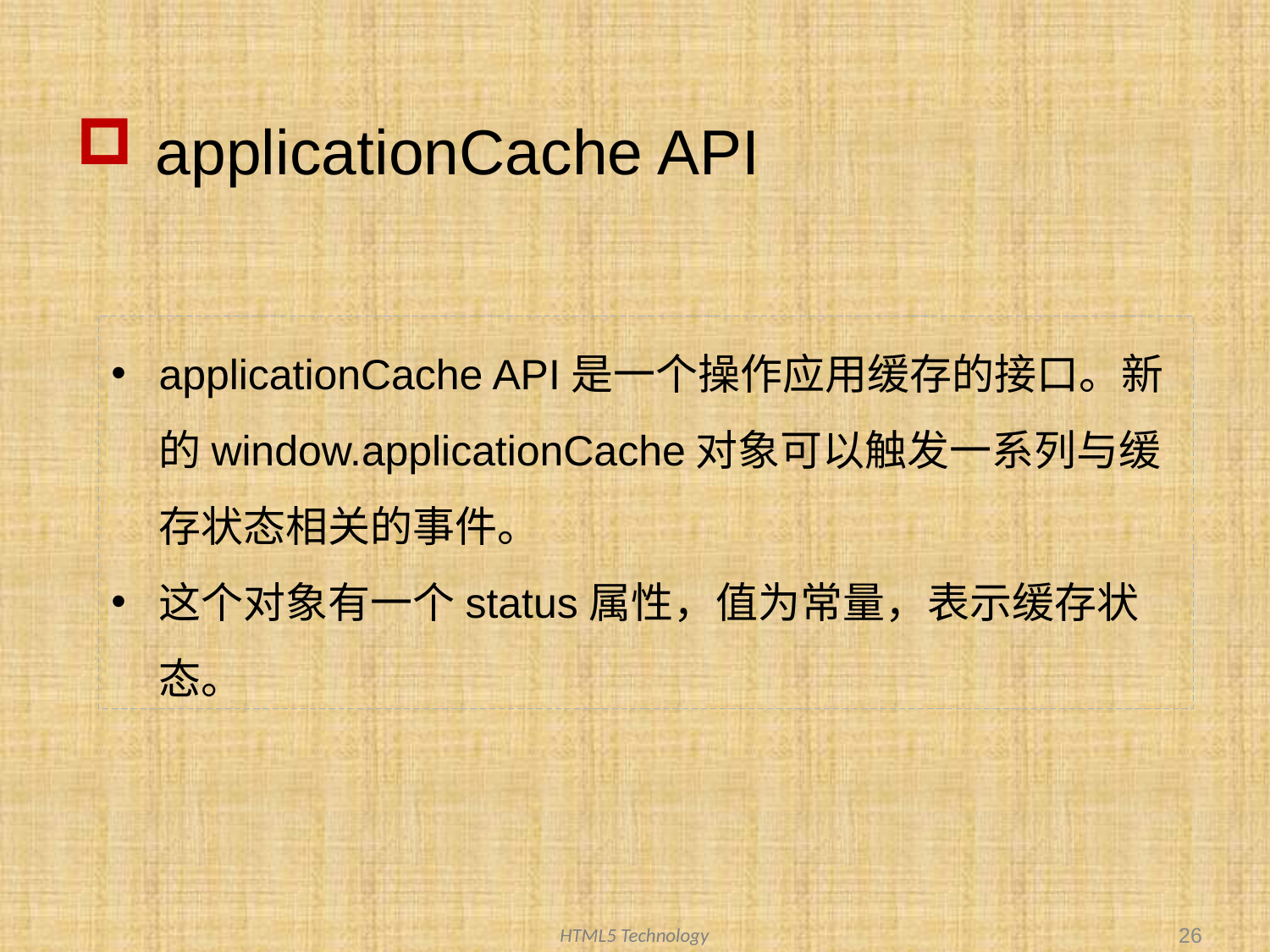

applicationCache API
applicationCache API是一个操作应用缓存的接口。新的window.applicationCache对象可以触发一系列与缓存状态相关的事件。
这个对象有一个status属性，值为常量，表示缓存状态。
26
HTML5 Technology